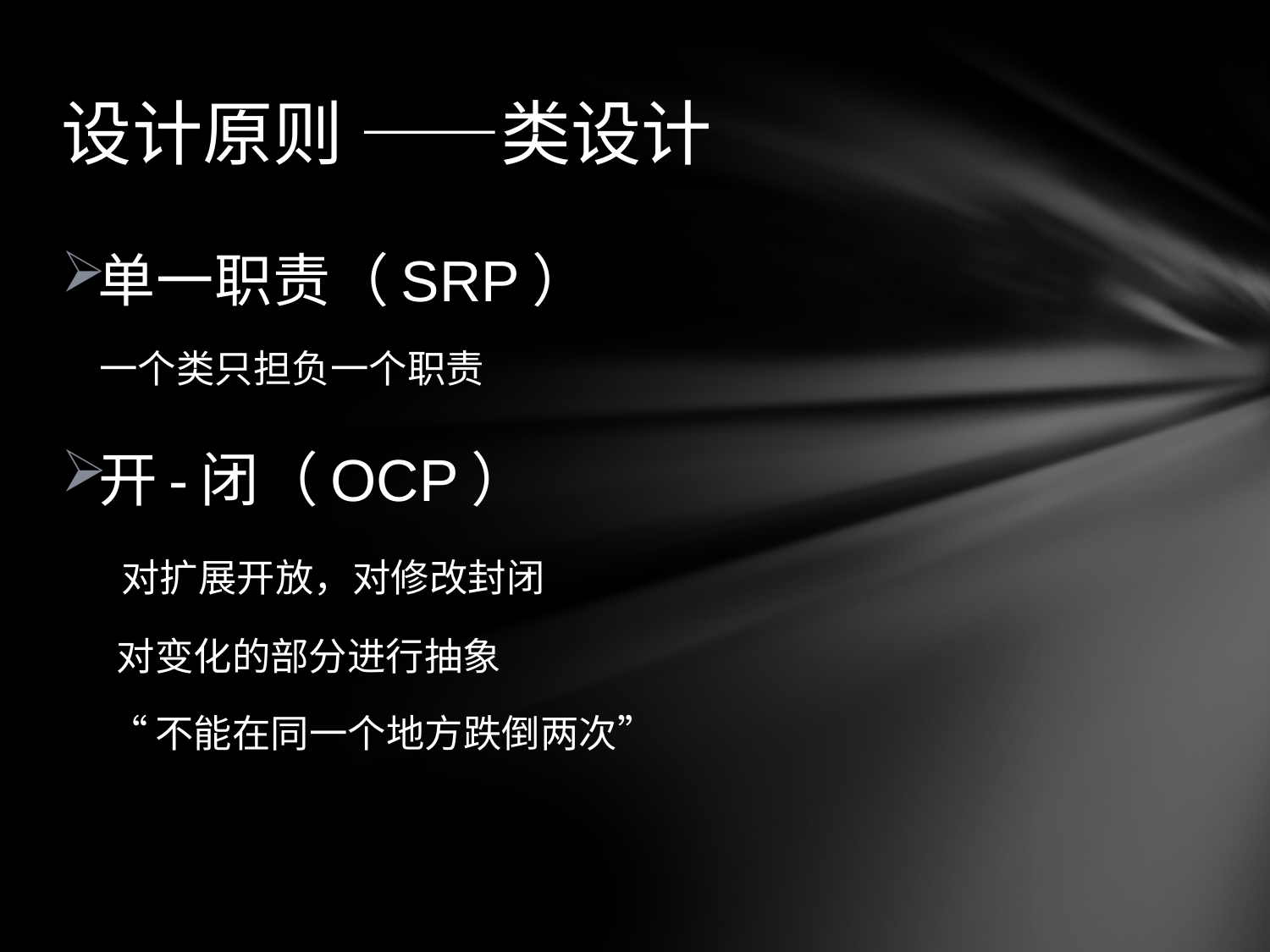

# 设计原则 ——类设计
单一职责（SRP）
 一个类只担负一个职责
开-闭（OCP）
   对扩展开放，对修改封闭
   对变化的部分进行抽象
   “不能在同一个地方跌倒两次”